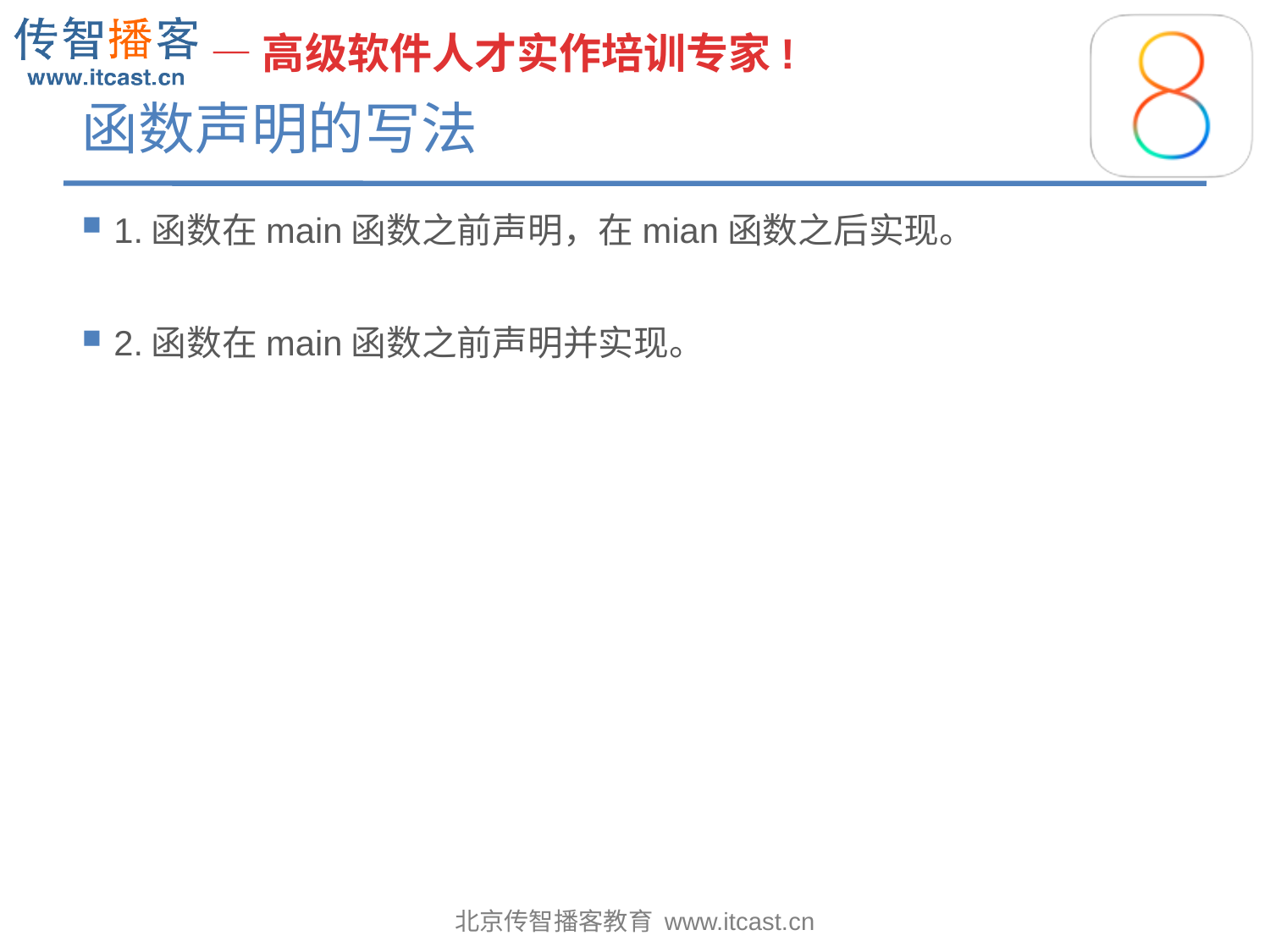

# 函数声明的写法
1.函数在main函数之前声明，在mian函数之后实现。

2.函数在main函数之前声明并实现。